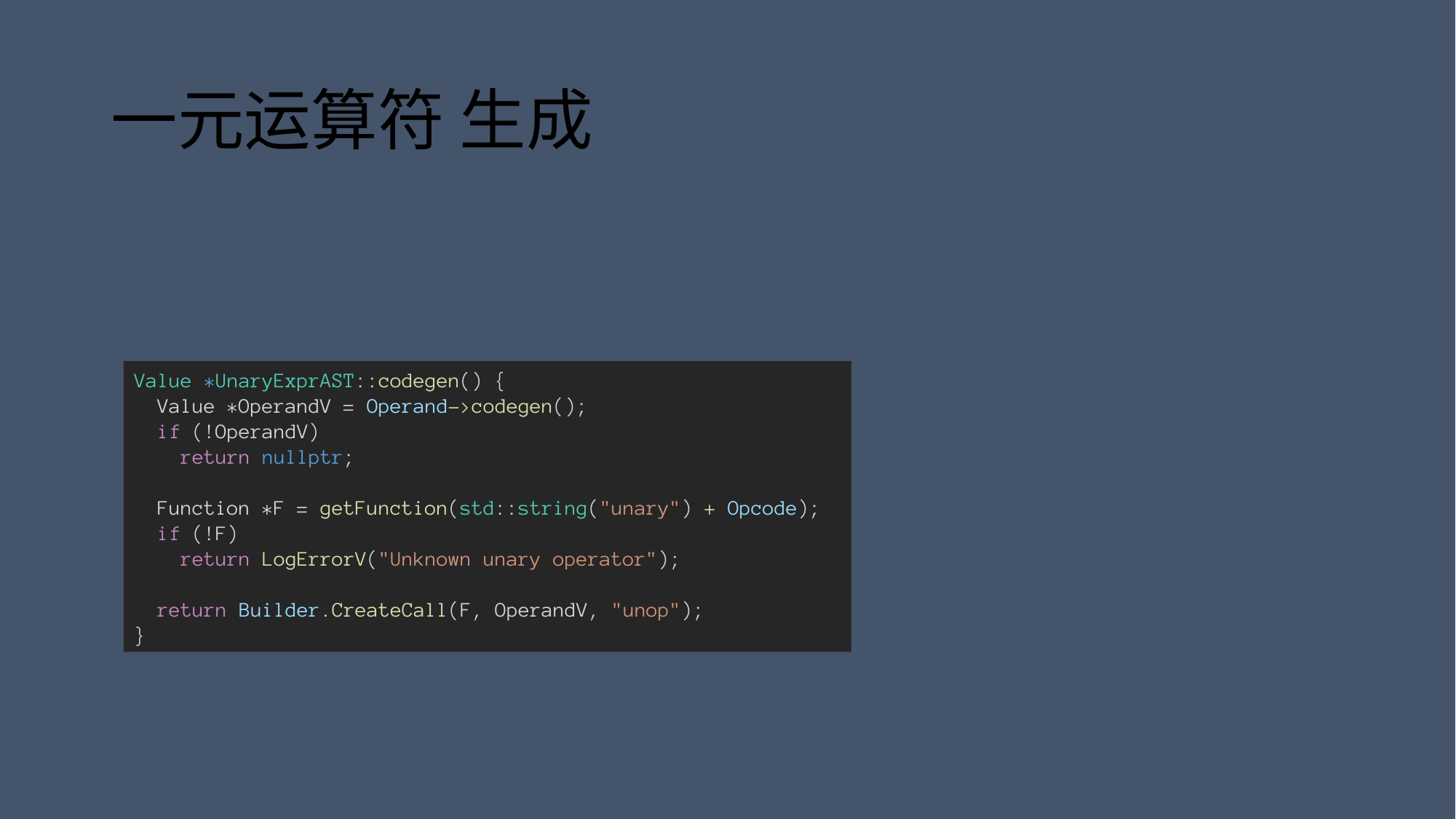

# 一元运算符 生成
Value *UnaryExprAST::codegen() {
  Value *OperandV = Operand->codegen();
  if (!OperandV)
    return nullptr;
  Function *F = getFunction(std::string("unary") + Opcode);
  if (!F)
    return LogErrorV("Unknown unary operator");
  return Builder.CreateCall(F, OperandV, "unop");
}